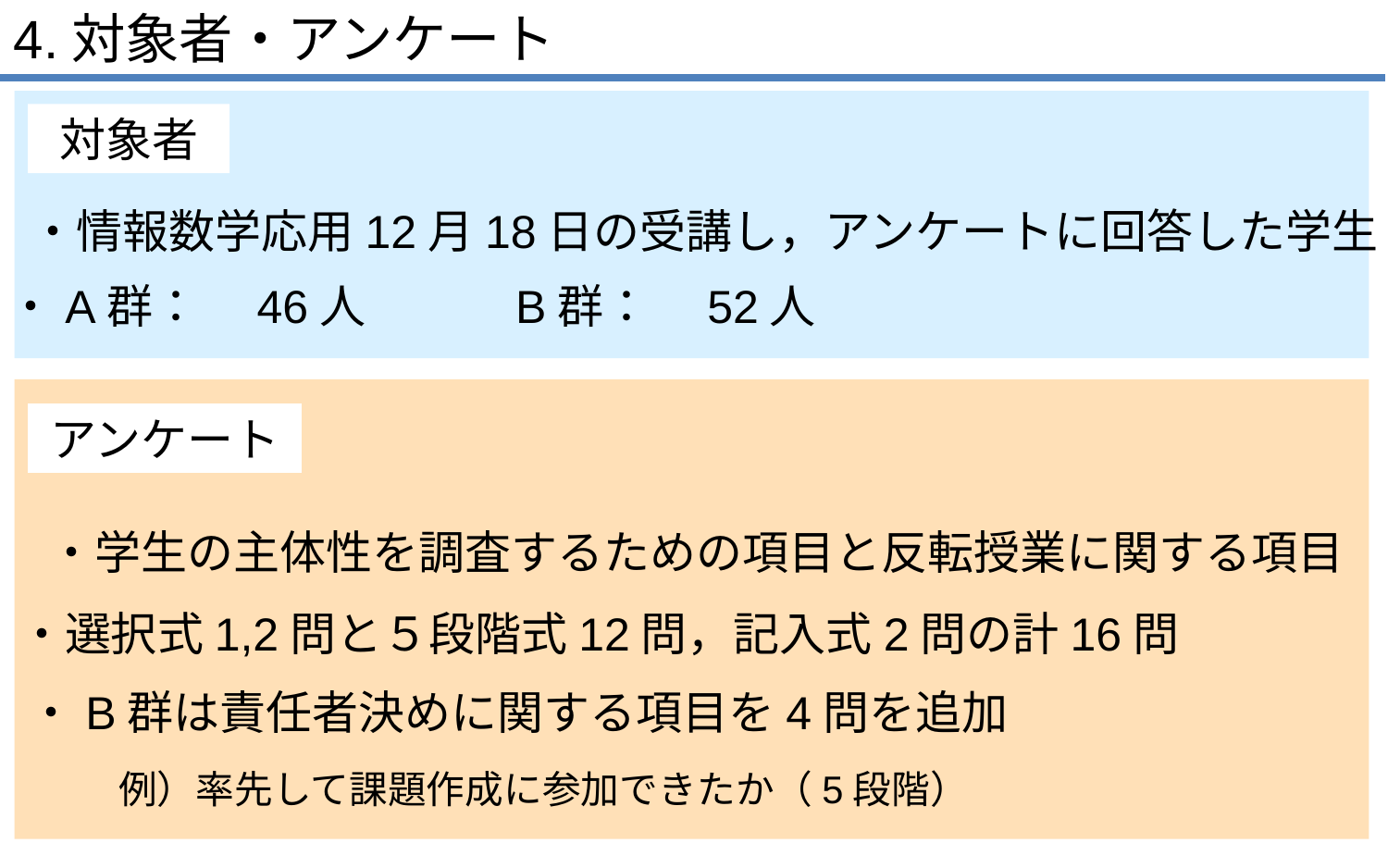

4.対象者・アンケート

対象者
・情報数学応用12月18日の受講し，アンケートに回答した学生
・A群：　46人　　　B群：　52人

アンケート
・学生の主体性を調査するための項目と反転授業に関する項目
・選択式1,2問と５段階式12問，記入式2問の計16問
・B群は責任者決めに関する項目を4問を追加
例）率先して課題作成に参加できたか（5段階）